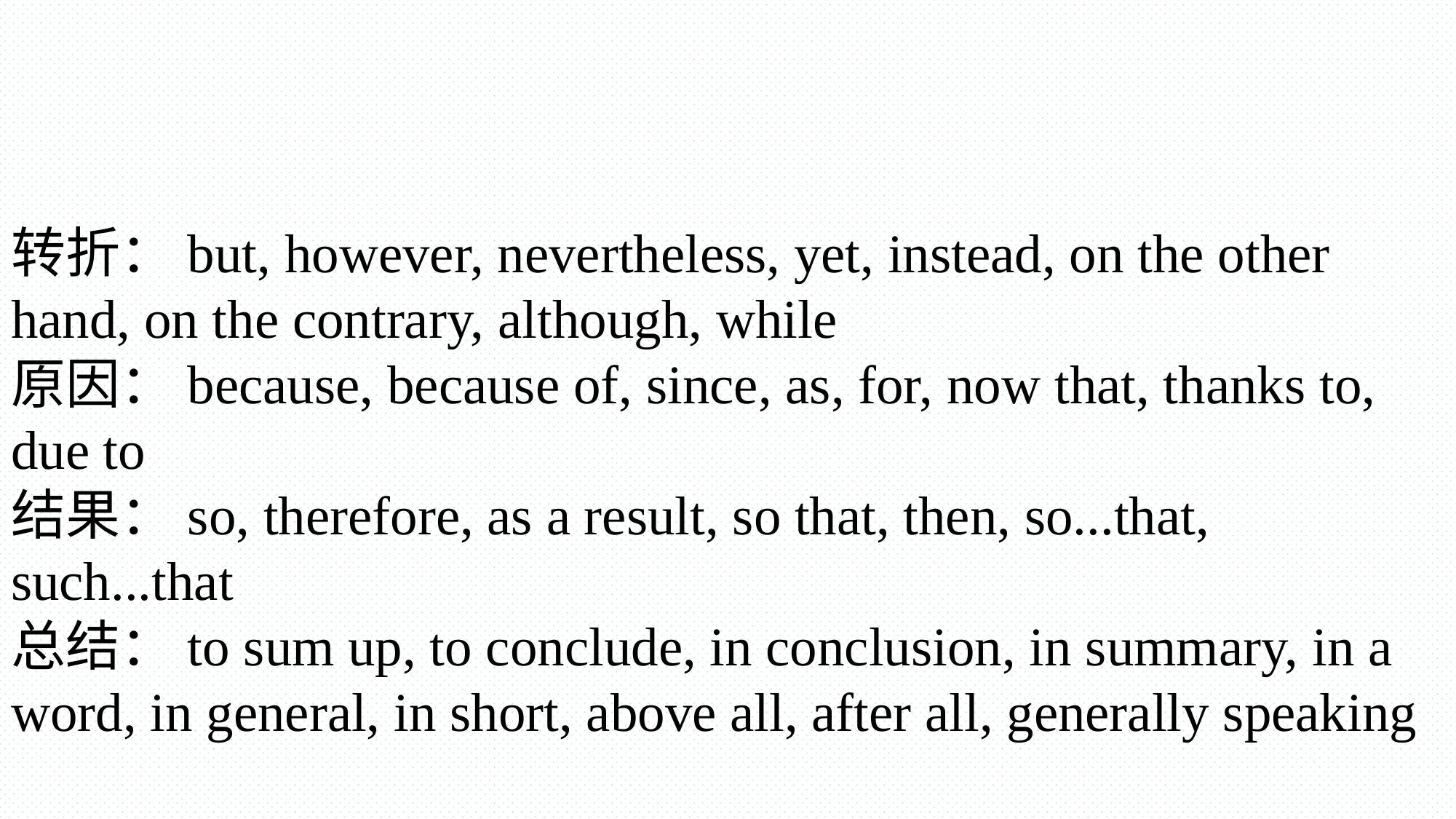

转折：but, however, nevertheless, yet, instead, on the other hand, on the contrary, although, while
原因：because, because of, since, as, for, now that, thanks to, due to
结果：so, therefore, as a result, so that, then, so...that, such...that
总结：to sum up, to conclude, in conclusion, in summary, in a word, in general, in short, above all, after all, generally speaking